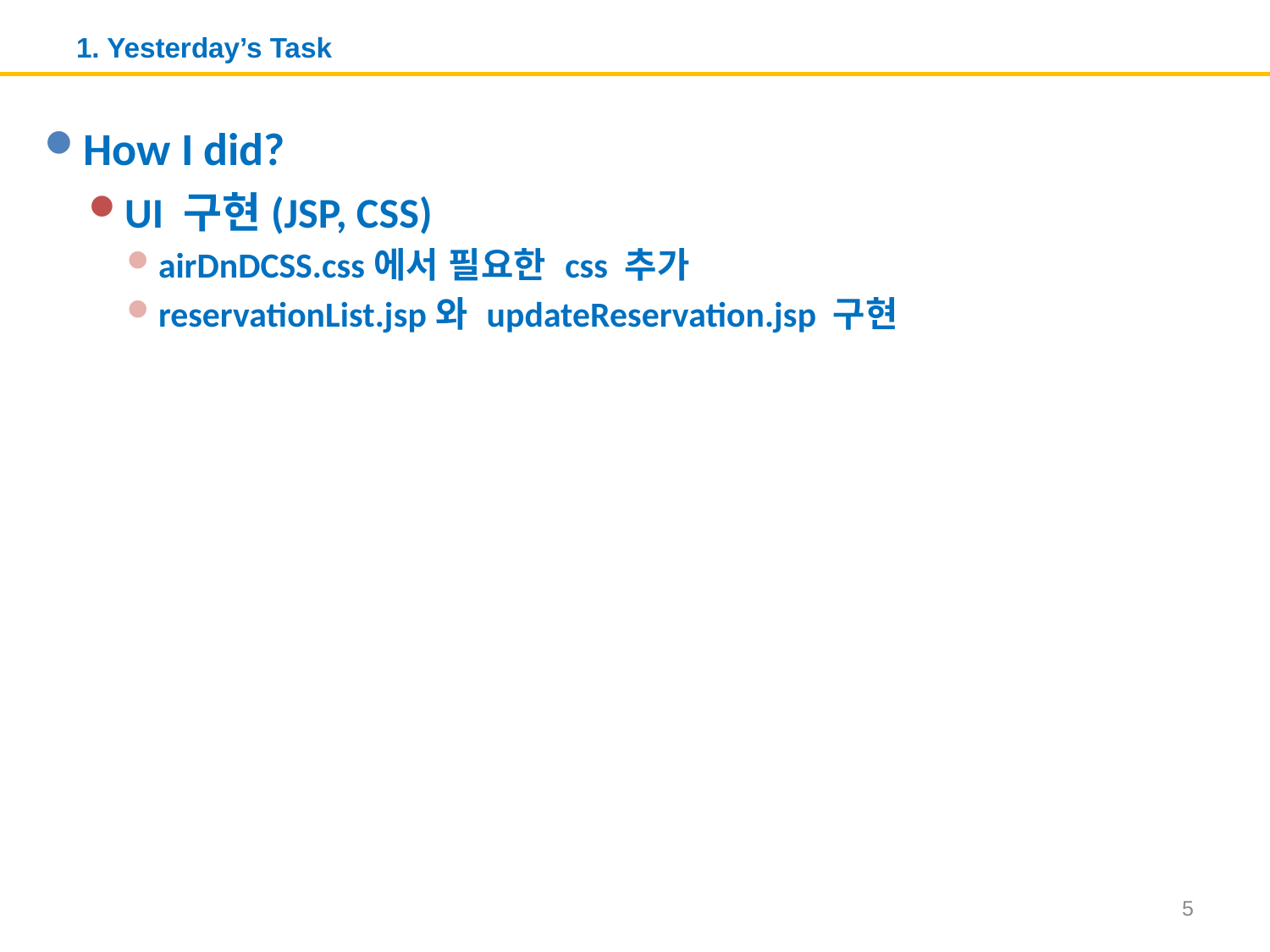

# 1. Yesterday’s Task
How I did?
UI 구현(JSP, CSS)
airDnDCSS.css에서 필요한 css 추가
reservationList.jsp와 updateReservation.jsp 구현

5